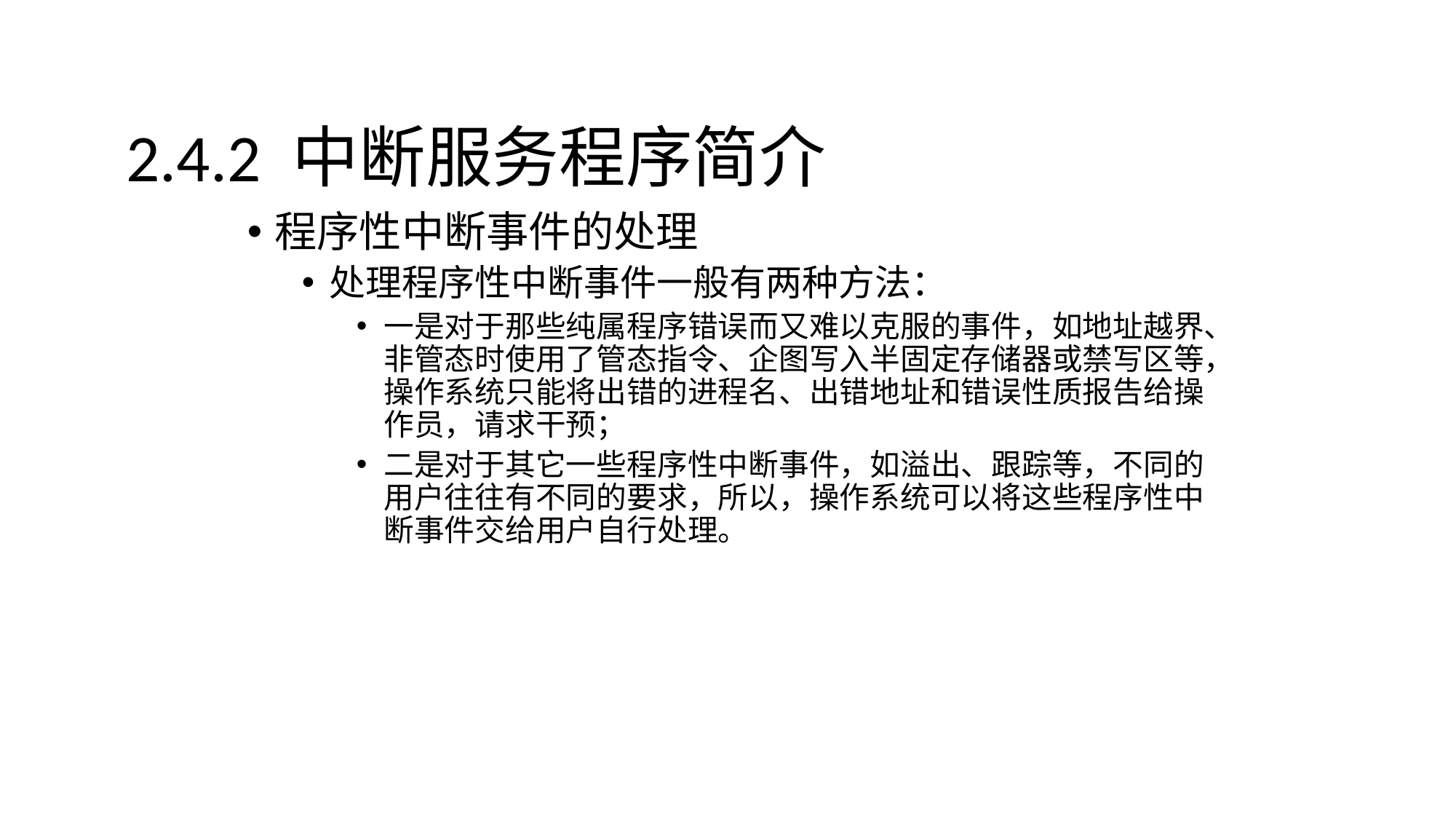

# 2.4.2 中断服务程序简介
程序性中断事件的处理
处理程序性中断事件一般有两种方法：
一是对于那些纯属程序错误而又难以克服的事件，如地址越界、非管态时使用了管态指令、企图写入半固定存储器或禁写区等，操作系统只能将出错的进程名、出错地址和错误性质报告给操作员，请求干预；
二是对于其它一些程序性中断事件，如溢出、跟踪等，不同的用户往往有不同的要求，所以，操作系统可以将这些程序性中断事件交给用户自行处理。
4